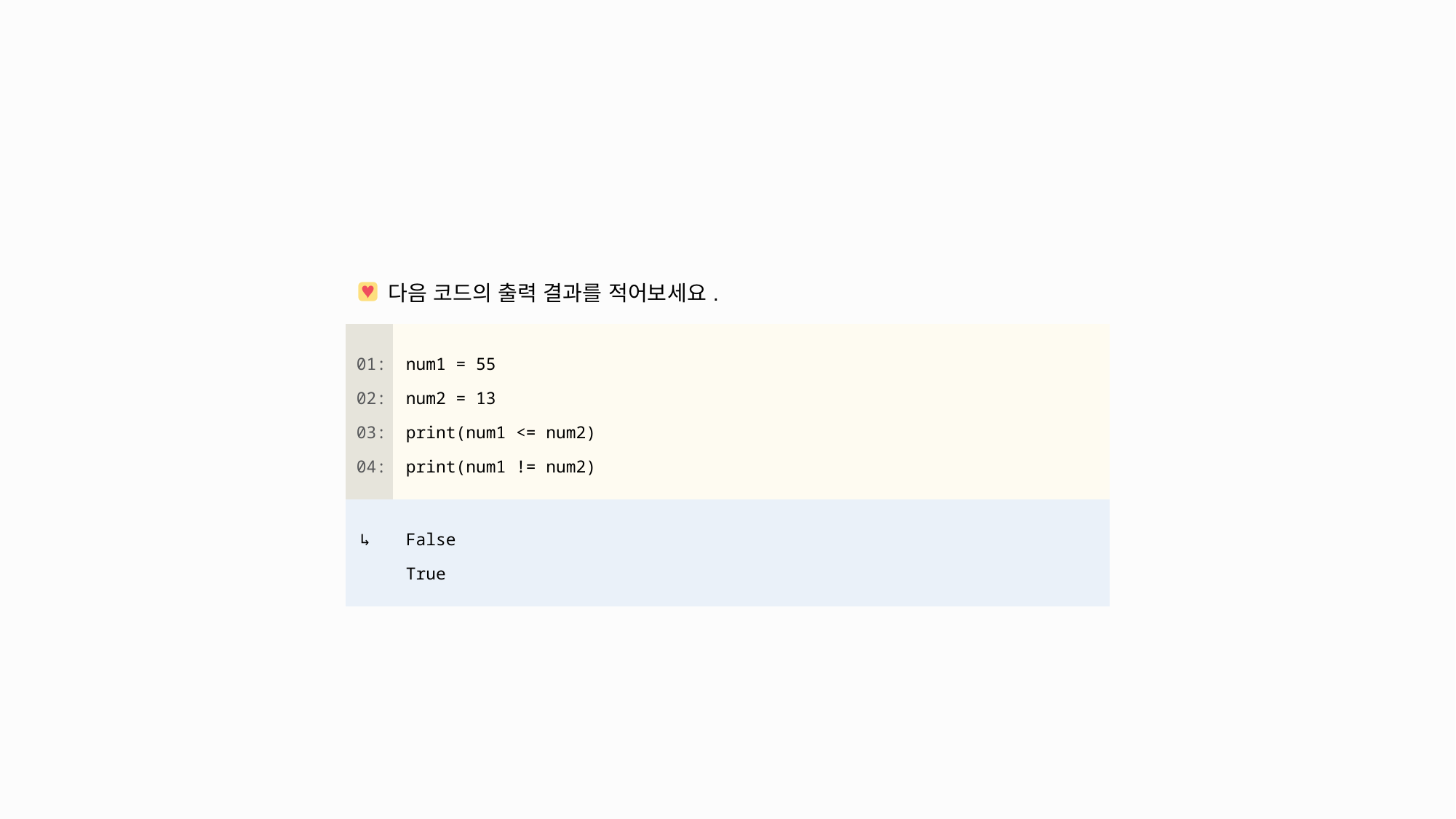

| 다음 코드의 출력 결과를 적어보세요. |  |
| --- | --- |
| 01: 02: 03: 04: | num1 = 55 num2 = 13 print(num1 <= num2) print(num1 != num2) |
| ↳ | False True |